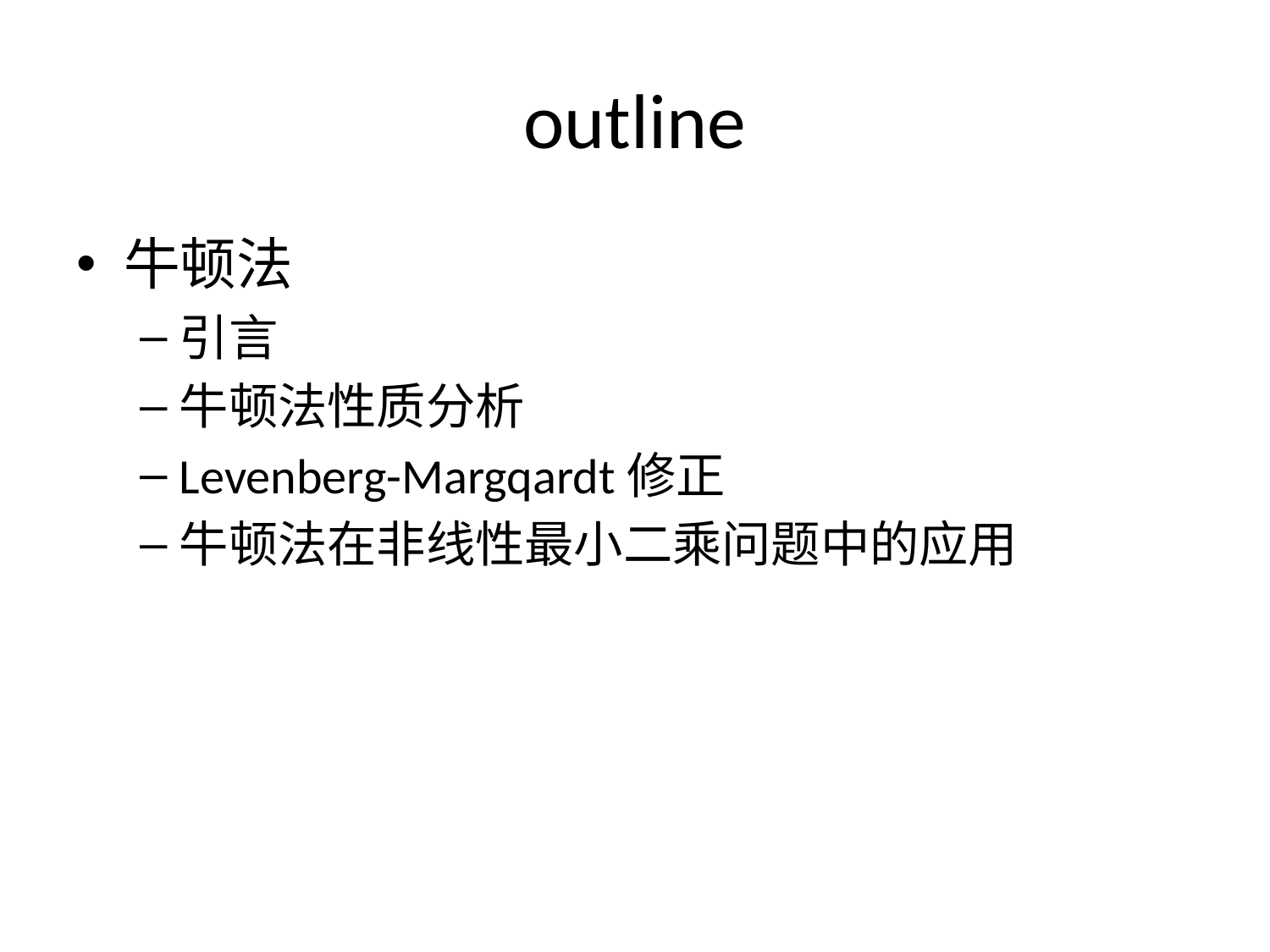

# outline
牛顿法
引言
牛顿法性质分析
Levenberg-Margqardt修正
牛顿法在非线性最小二乘问题中的应用